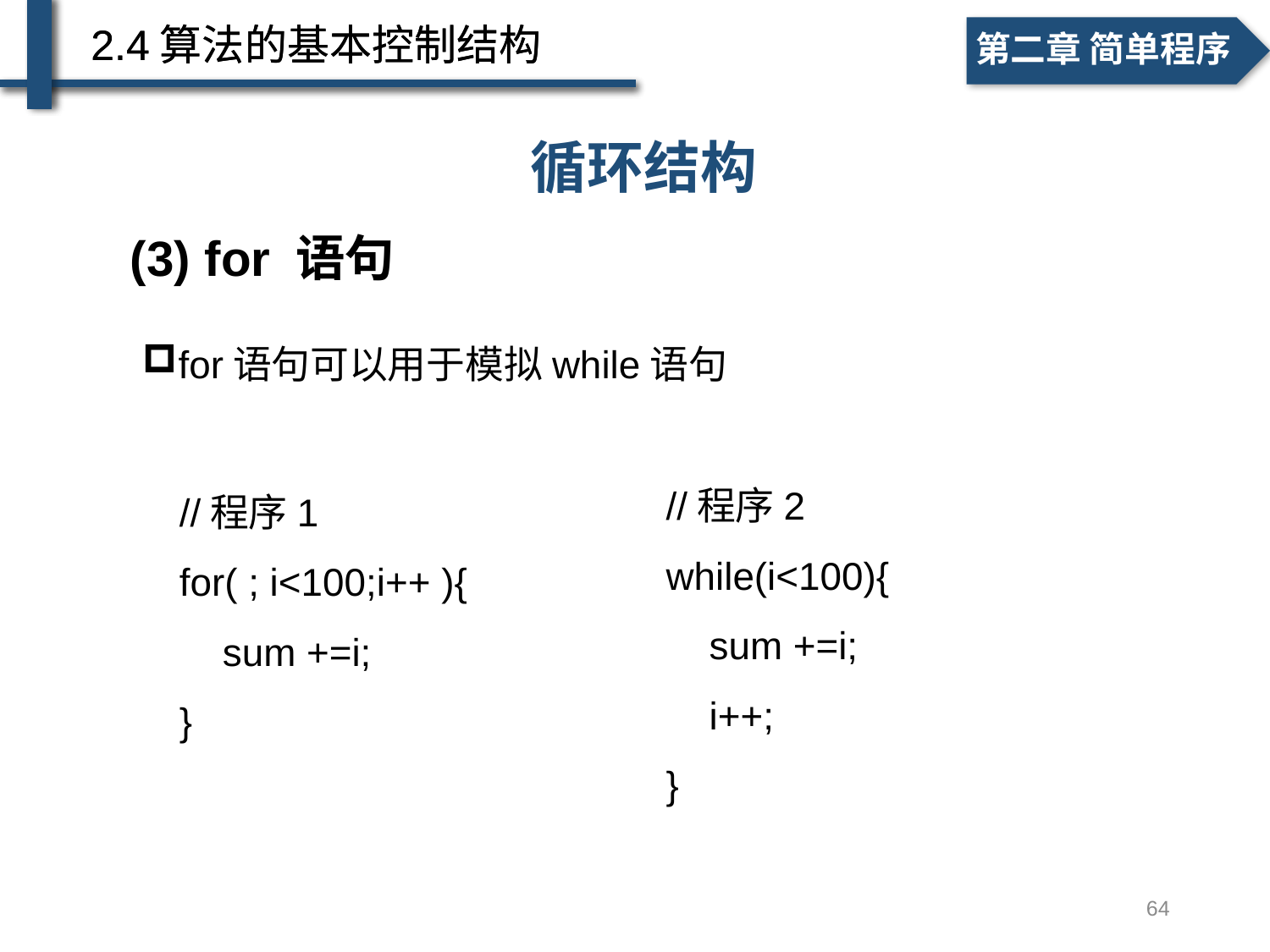

2.4算法的基本控制结构
2.4算法的基本控制结构
一、个人简介
二、学术成绩
一、个人简介

第二章 简单程序
特殊的多分支结构

循环结构
(3) for 语句
for语句可以用于模拟while语句
//程序2
while(i<100){
    sum +=i;
    i++;
}
//程序1
for( ; i<100;i++ ){
    sum +=i;
}
64